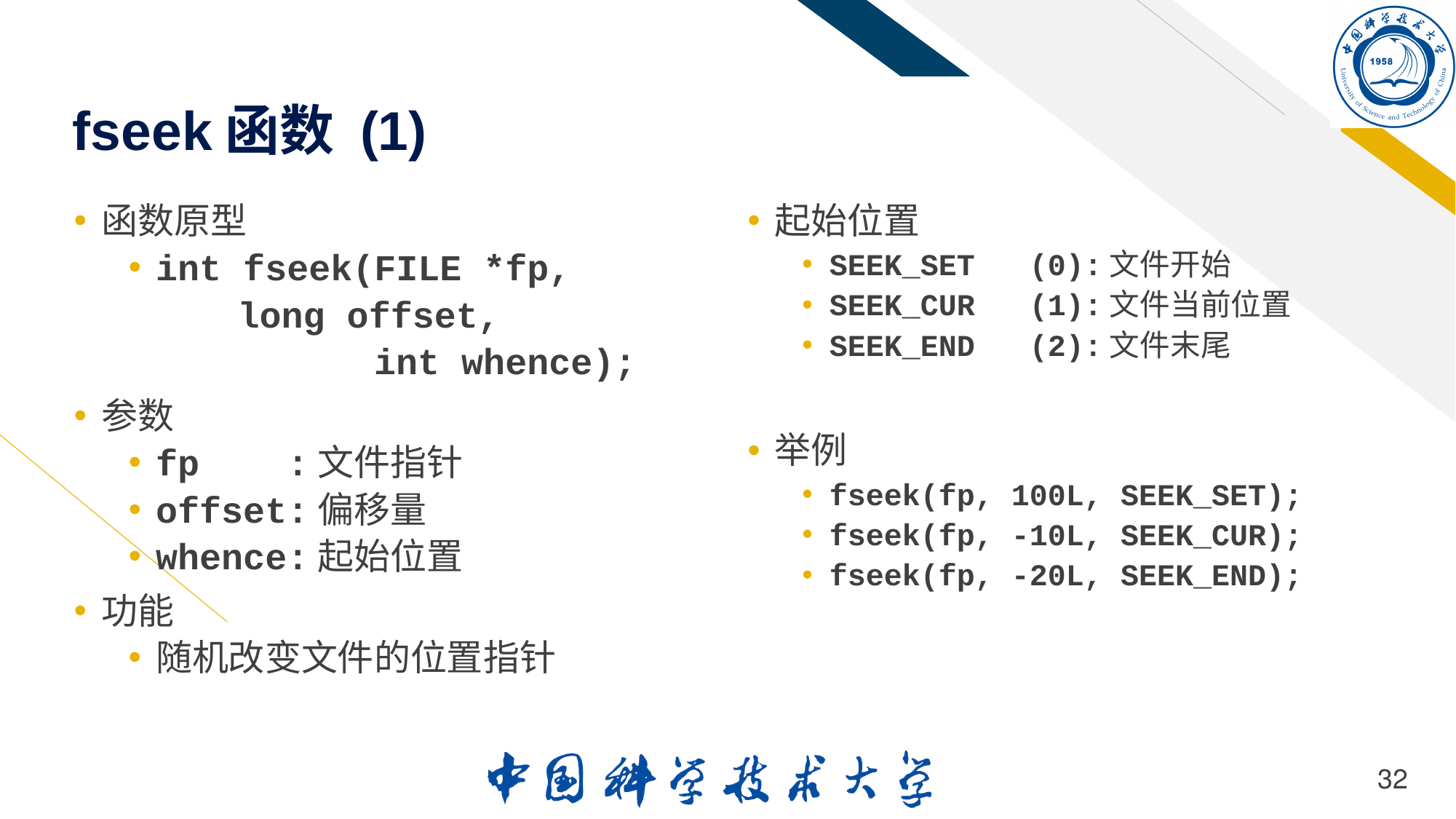

# fseek函数 (1)
函数原型
int fseek(FILE *fp,
    	long offset,
			int whence);
参数
fp    :文件指针
offset:偏移量
whence:起始位置
功能
随机改变文件的位置指针
起始位置
SEEK_SET   (0):文件开始
SEEK_CUR   (1):文件当前位置
SEEK_END   (2):文件末尾

举例
fseek(fp, 100L, SEEK_SET);
fseek(fp, -10L, SEEK_CUR);
fseek(fp, -20L, SEEK_END);

32